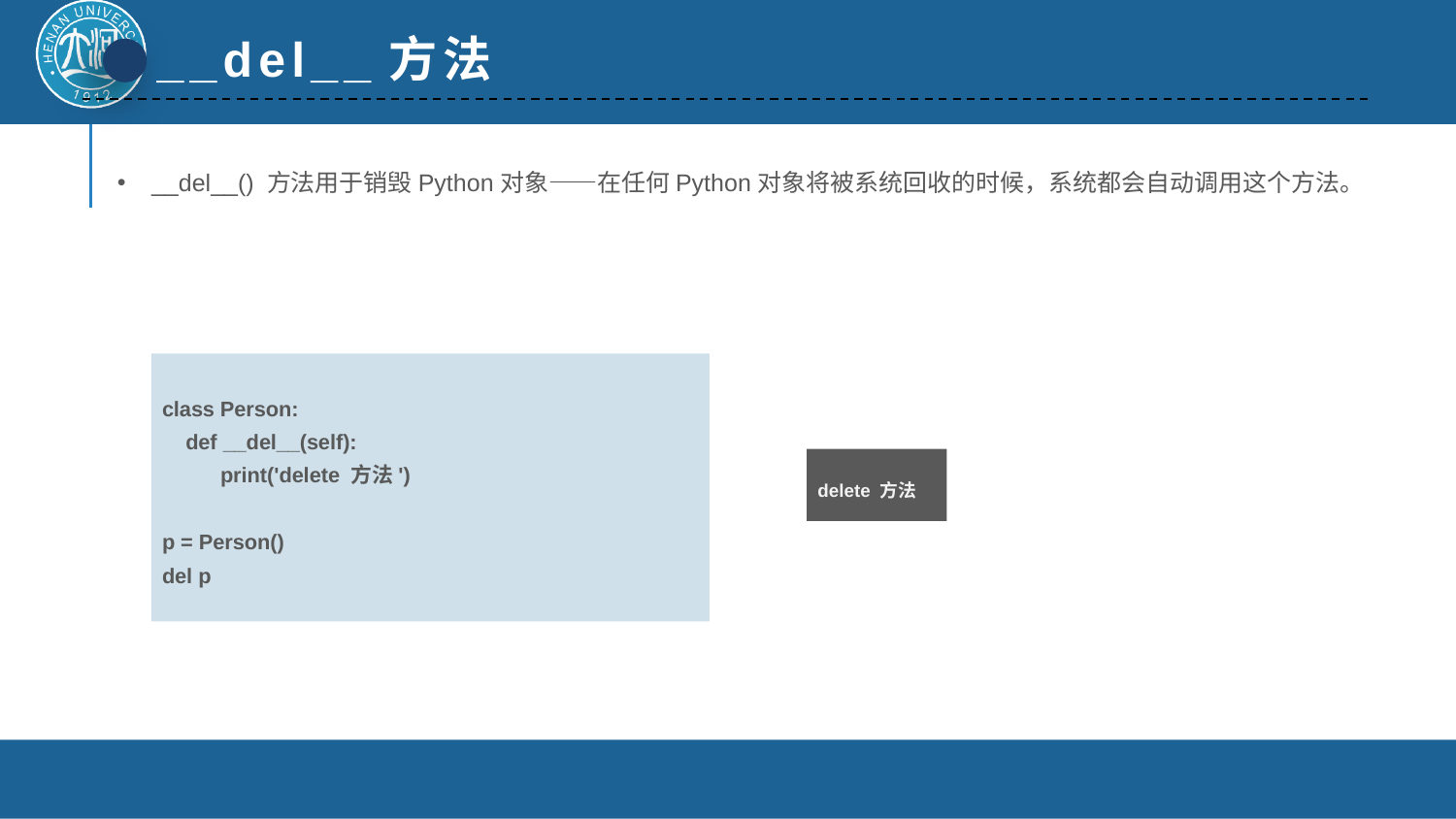

__del__方法

__del__() 方法用于销毁Python对象——在任何Python对象将被系统回收的时候，系统都会自动调用这个方法。
class Person:
    def __del__(self):
          print('delete 方法')

p = Person()
del p
delete 方法